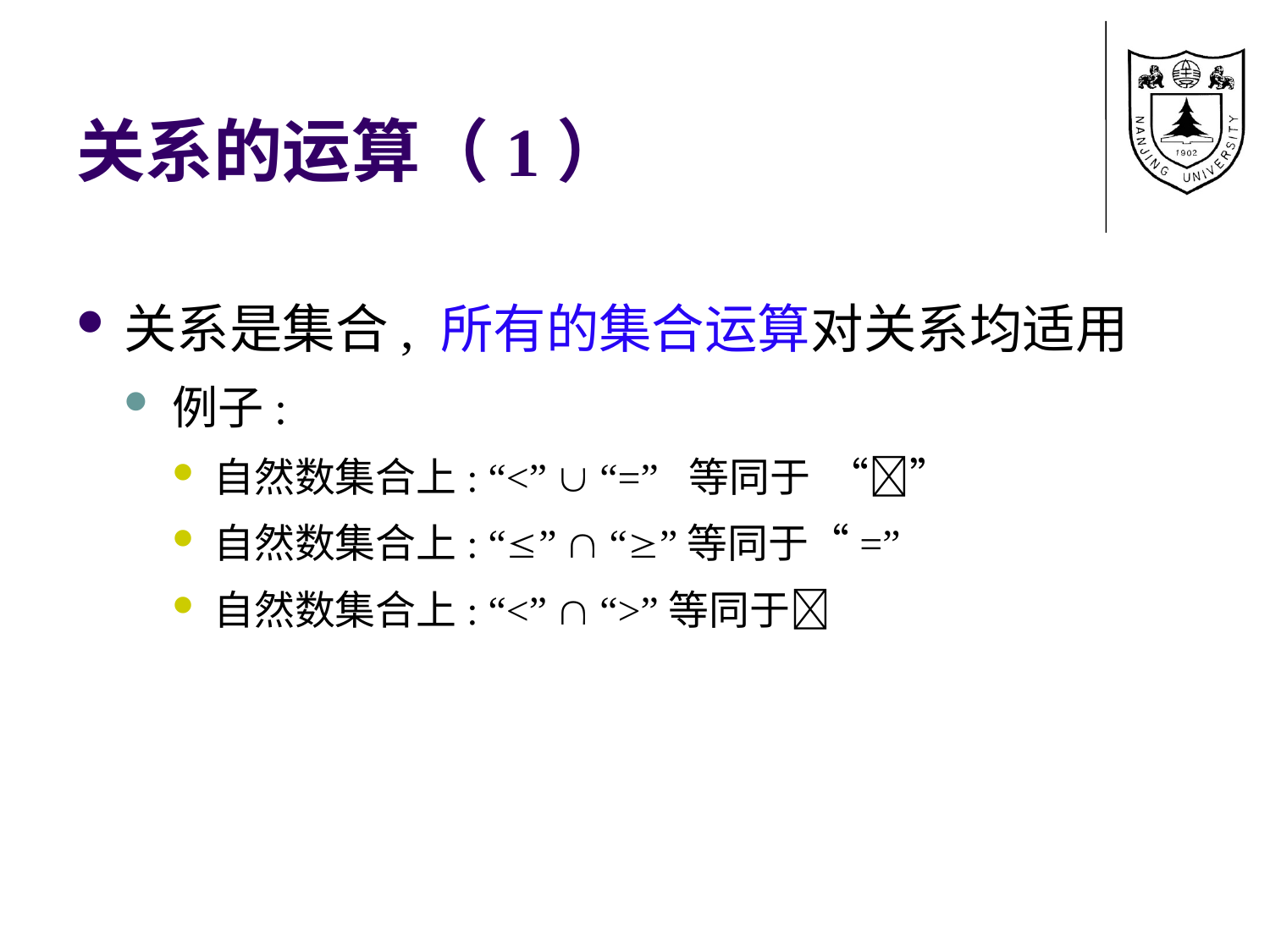

# 关系的运算（1）
关系是集合, 所有的集合运算对关系均适用
例子:
自然数集合上: “<” ∪ “=”  等同于  “≤”
自然数集合上: “≤” ∩ “≥”等同于“=”
自然数集合上: “<” ∩ “>”等同于∅